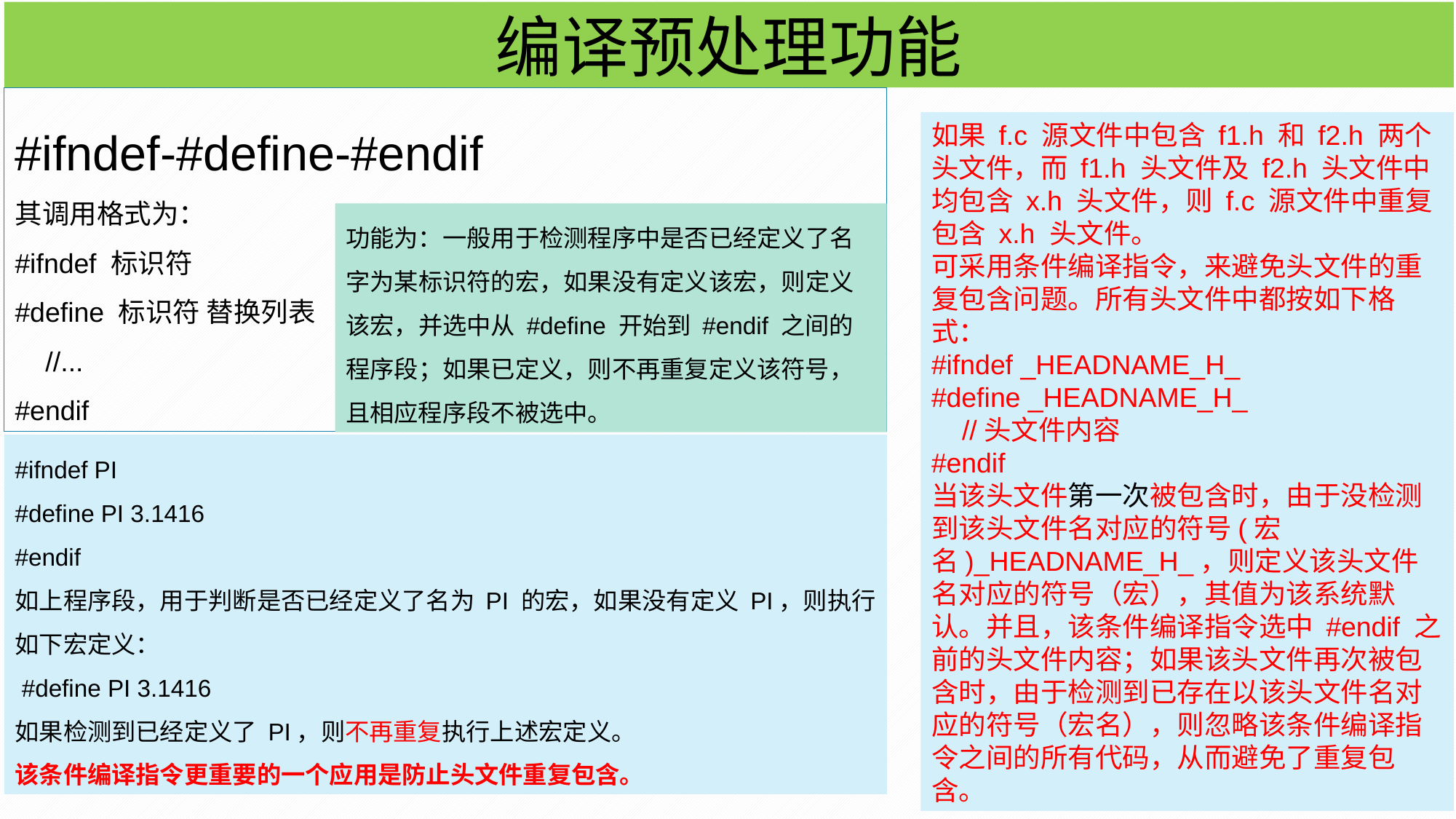

编译预处理功能
#ifndef-#define-#endif
其调用格式为：
#ifndef 标识符
#define 标识符 替换列表
    //...
#endif
如果 f.c 源文件中包含 f1.h 和 f2.h 两个头文件，而 f1.h 头文件及 f2.h 头文件中均包含 x.h 头文件，则 f.c 源文件中重复包含 x.h 头文件。
可采用条件编译指令，来避免头文件的重复包含问题。所有头文件中都按如下格式：
#ifndef _HEADNAME_H_
#define _HEADNAME_H_
    //头文件内容
#endif
当该头文件第一次被包含时，由于没检测到该头文件名对应的符号(宏名)_HEADNAME_H_，则定义该头文件名对应的符号（宏），其值为该系统默认。并且，该条件编译指令选中 #endif 之前的头文件内容；如果该头文件再次被包含时，由于检测到已存在以该头文件名对应的符号（宏名），则忽略该条件编译指令之间的所有代码，从而避免了重复包含。
功能为：一般用于检测程序中是否已经定义了名字为某标识符的宏，如果没有定义该宏，则定义该宏，并选中从 #define 开始到 #endif 之间的程序段；如果已定义，则不再重复定义该符号，且相应程序段不被选中。
#ifndef PI
#define PI 3.1416
#endif
如上程序段，用于判断是否已经定义了名为 PI 的宏，如果没有定义 PI，则执行如下宏定义：
 #define PI 3.1416
如果检测到已经定义了 PI，则不再重复执行上述宏定义。
该条件编译指令更重要的一个应用是防止头文件重复包含。